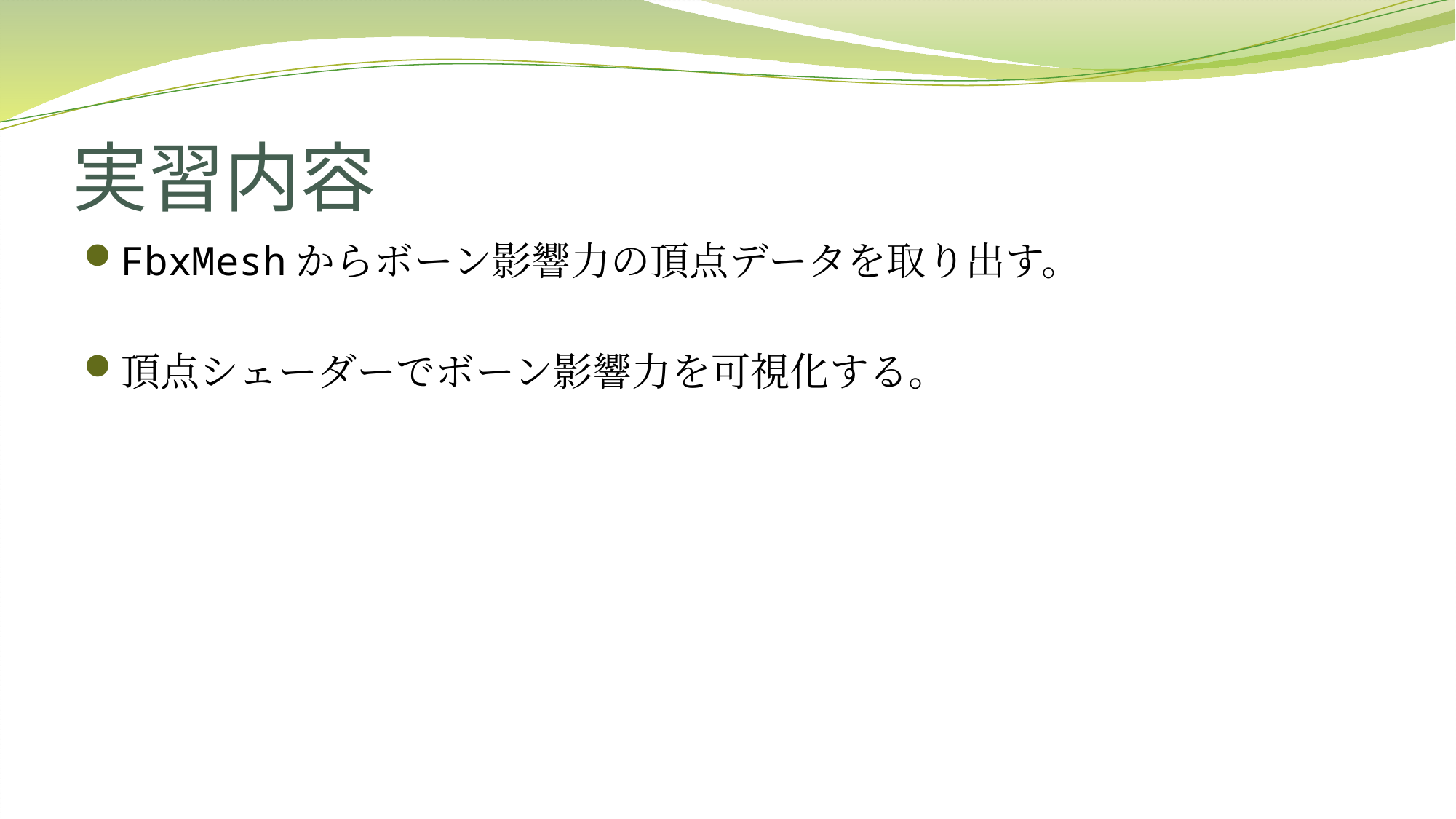

# 実習内容
FbxMeshからボーン影響力の頂点データを取り出す。

頂点シェーダーでボーン影響力を可視化する。